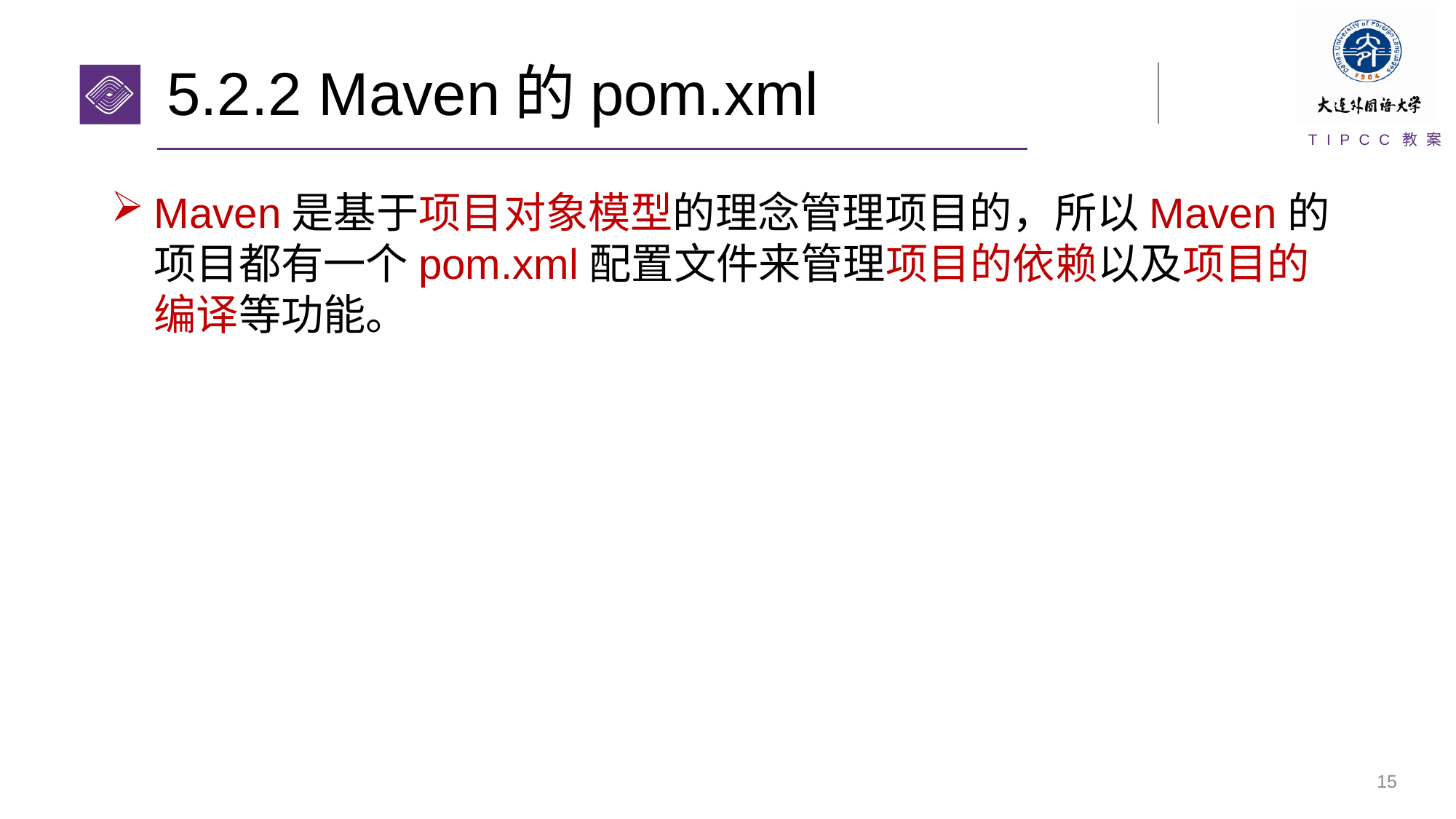

# 5.2.2 Maven的pom.xml
Maven是基于项目对象模型的理念管理项目的，所以Maven的项目都有一个pom.xml配置文件来管理项目的依赖以及项目的编译等功能。
15